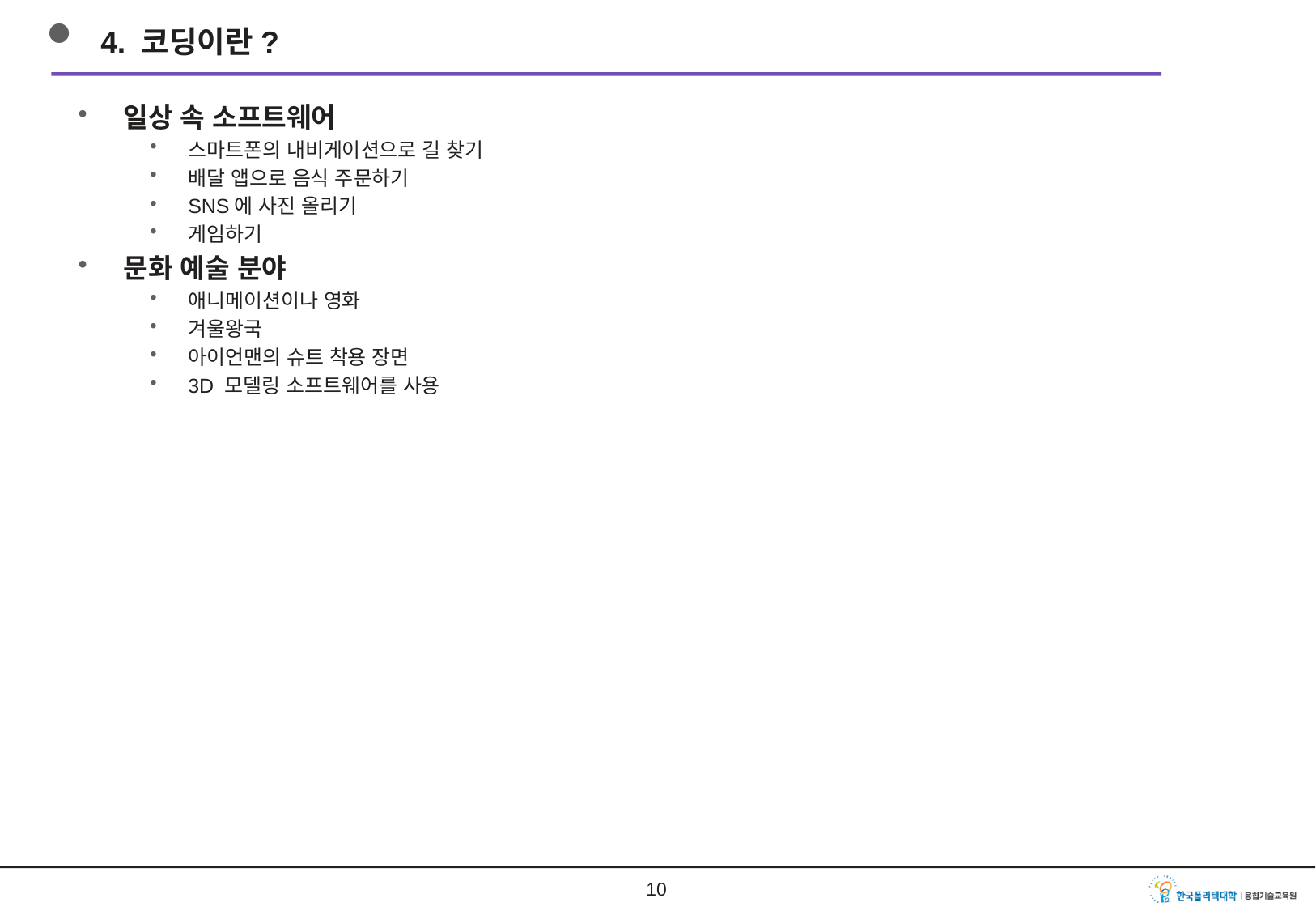

4. 코딩이란?
일상 속 소프트웨어
스마트폰의 내비게이션으로 길 찾기
배달 앱으로 음식 주문하기
SNS에 사진 올리기
게임하기
문화 예술 분야
애니메이션이나 영화
겨울왕국
아이언맨의 슈트 착용 장면
3D 모델링 소프트웨어를 사용
10